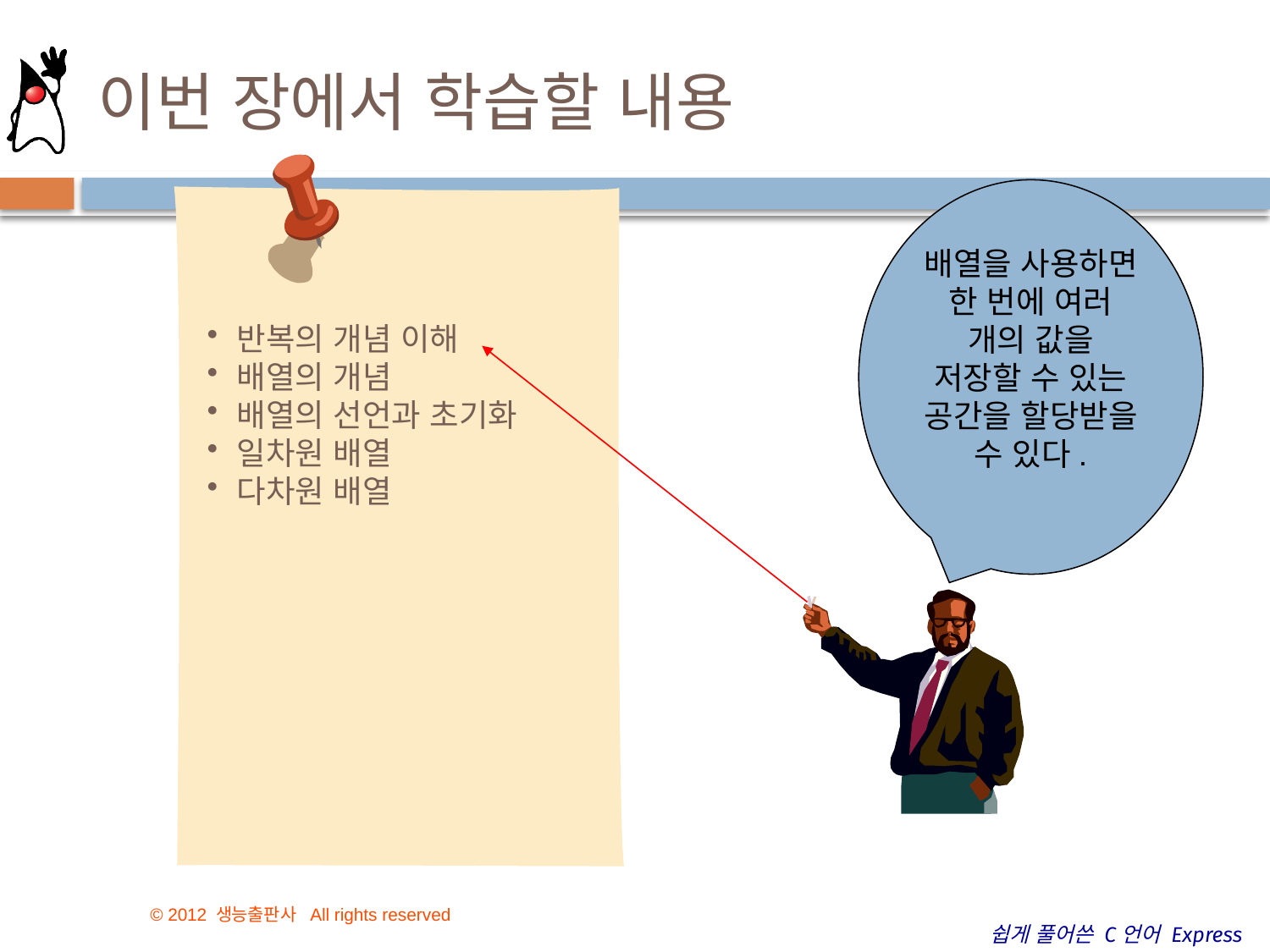

# 이번 장에서 학습할 내용

배열을 사용하면 한 번에 여러 개의 값을 저장할 수 있는 공간을 할당받을 수 있다.

반복의 개념 이해
배열의 개념
배열의 선언과 초기화
일차원 배열
다차원 배열